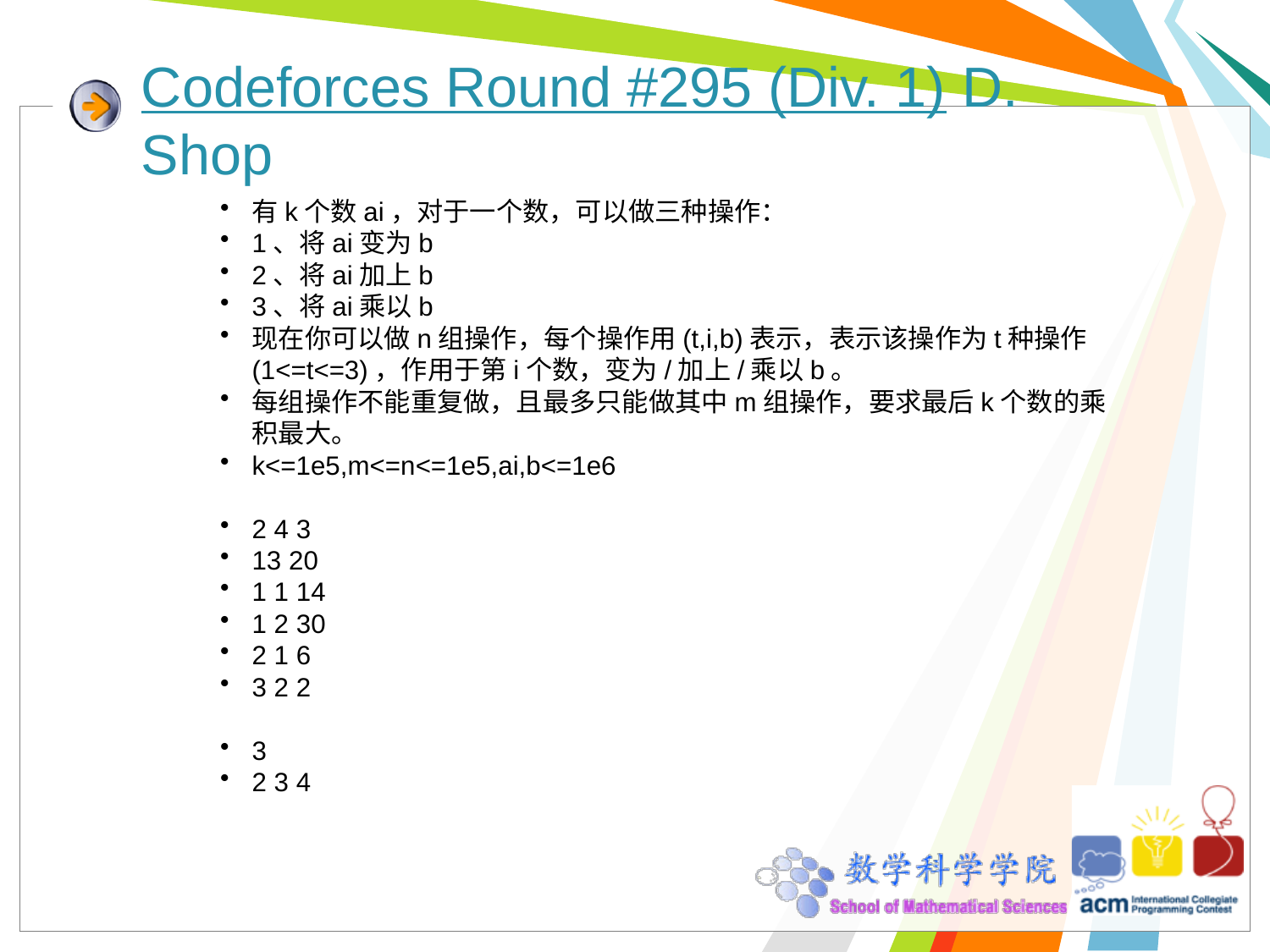

26
Codeforces Round #295 (Div. 1) D. Shop
有k个数ai，对于一个数，可以做三种操作：
1、将ai变为b
2、将ai加上b
3、将ai乘以b
现在你可以做n组操作，每个操作用(t,i,b)表示，表示该操作为t种操作(1<=t<=3)，作用于第i个数，变为/加上/乘以b。
每组操作不能重复做，且最多只能做其中m组操作，要求最后k个数的乘积最大。
k<=1e5,m<=n<=1e5,ai,b<=1e6

2 4 3
13 20
1 1 14
1 2 30
2 1 6
3 2 2

3
2 3 4